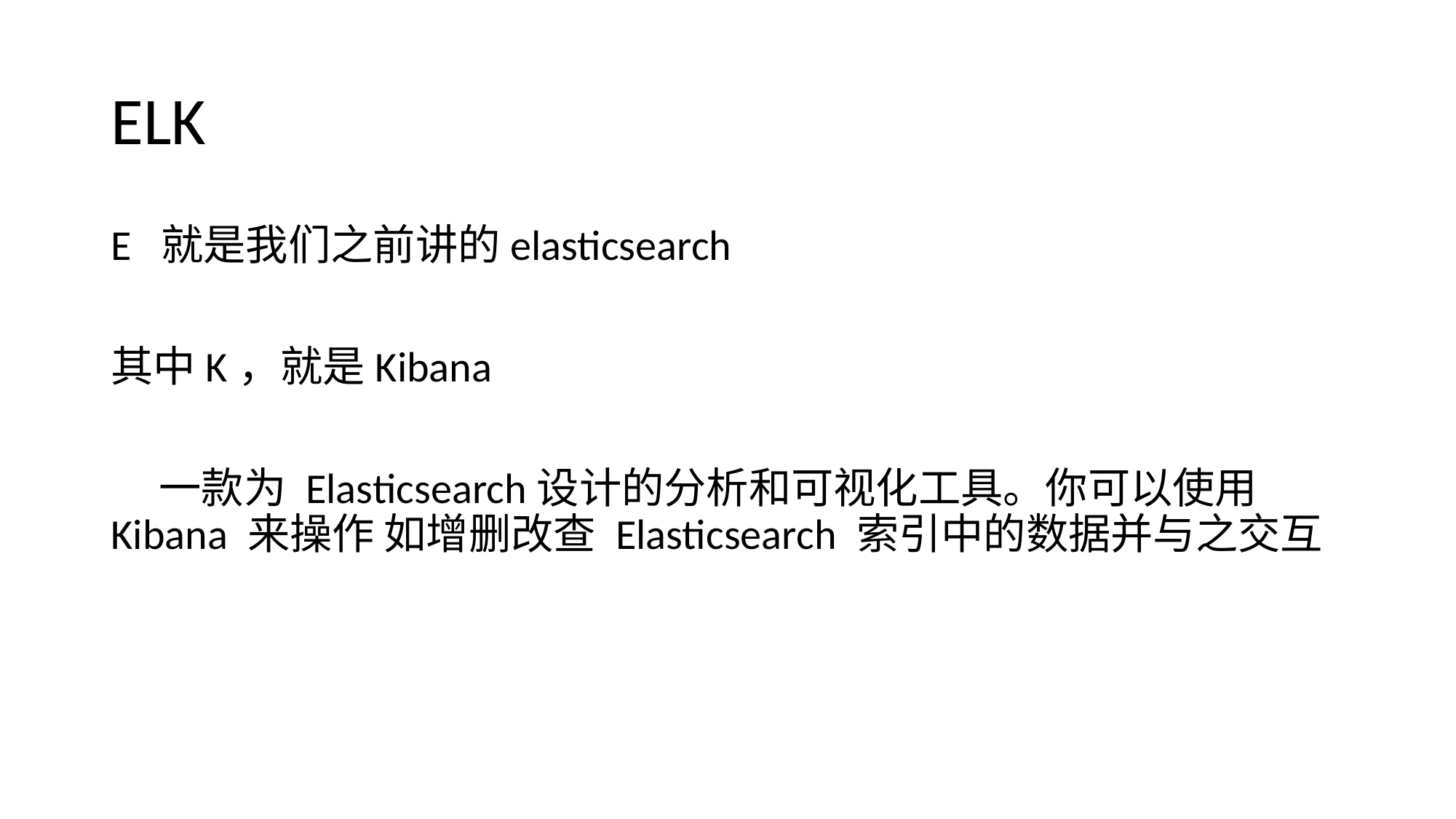

# ELK
E  就是我们之前讲的elasticsearch

其中K，就是Kibana

    一款为 Elasticsearch设计的分析和可视化工具。你可以使用 Kibana 来操作 如增删改查 Elasticsearch 索引中的数据并与之交互